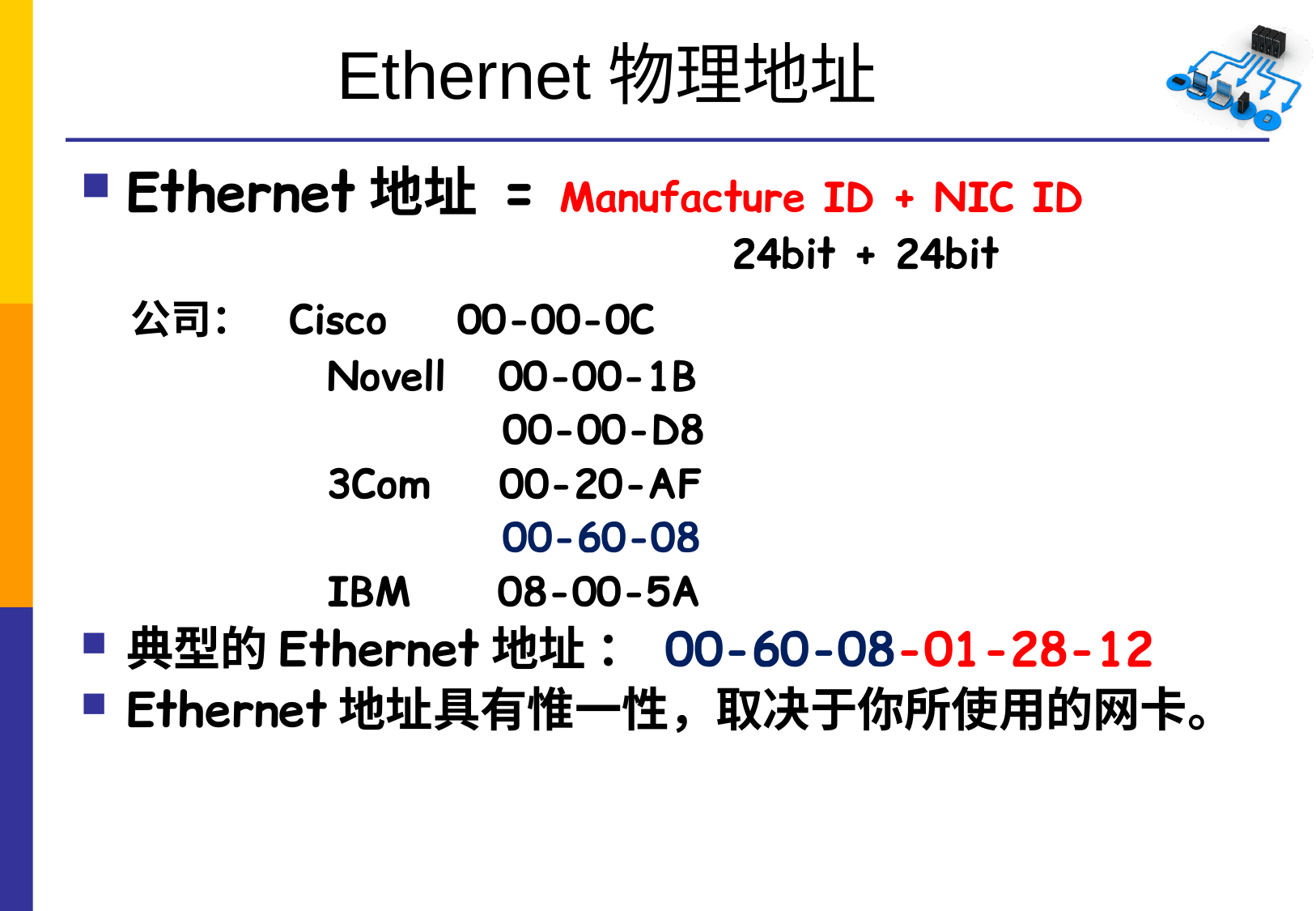

Ethernet物理地址
Ethernet地址 = Manufacture ID + NIC ID
                                     24bit + 24bit
   公司：   Cisco    00-00-0C
              Novell   00-00-1B
                        00-00-D8
              3Com    00-20-AF
                        00-60-08
              IBM     08-00-5A
典型的Ethernet地址 ： 00-60-08-01-28-12
Ethernet地址具有惟一性，取决于你所使用的网卡。